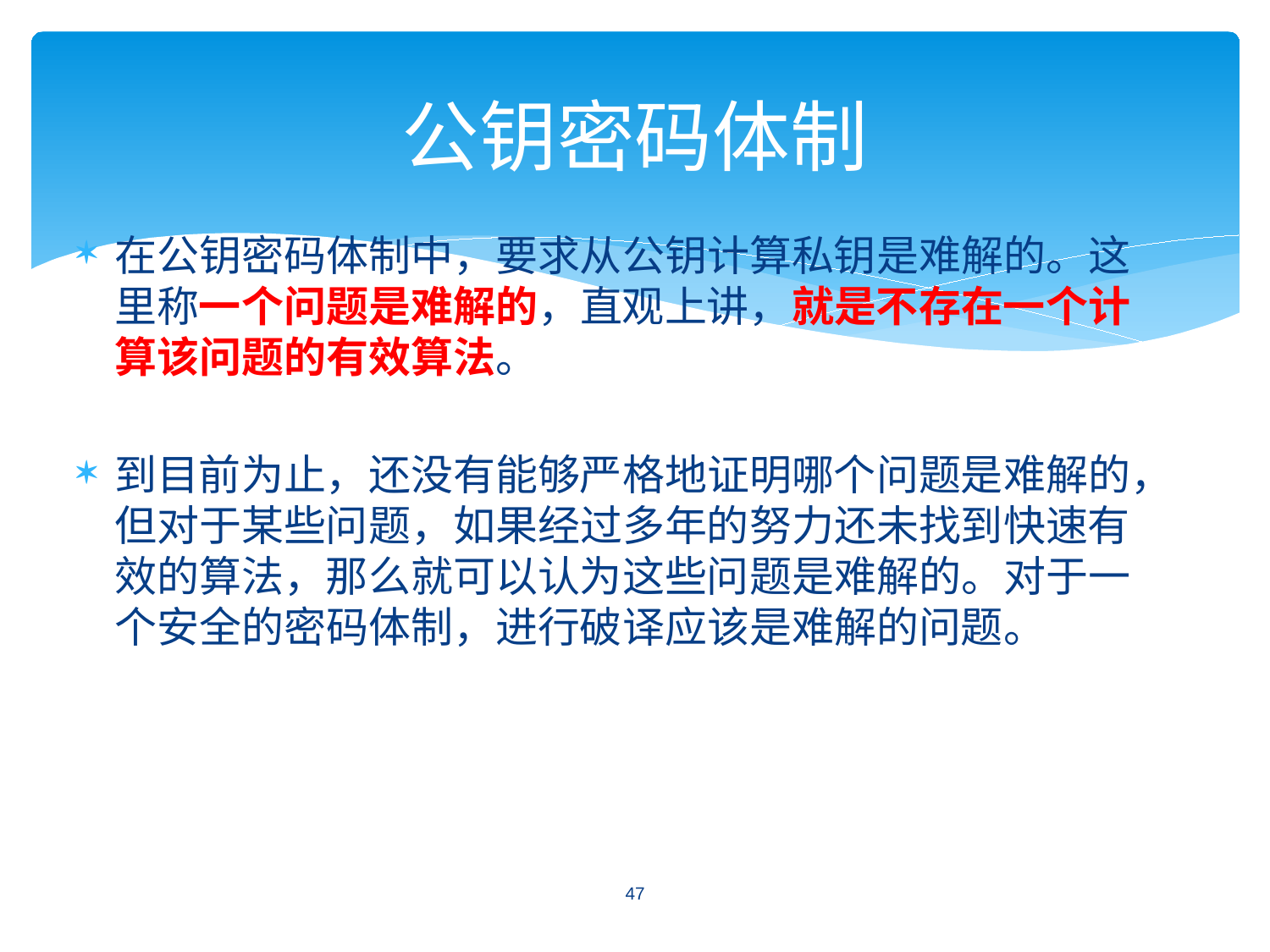

# 公钥密码体制
在公钥密码体制中，要求从公钥计算私钥是难解的。这里称一个问题是难解的，直观上讲，就是不存在一个计算该问题的有效算法。

到目前为止，还没有能够严格地证明哪个问题是难解的，但对于某些问题，如果经过多年的努力还未找到快速有效的算法，那么就可以认为这些问题是难解的。对于一个安全的密码体制，进行破译应该是难解的问题。
47